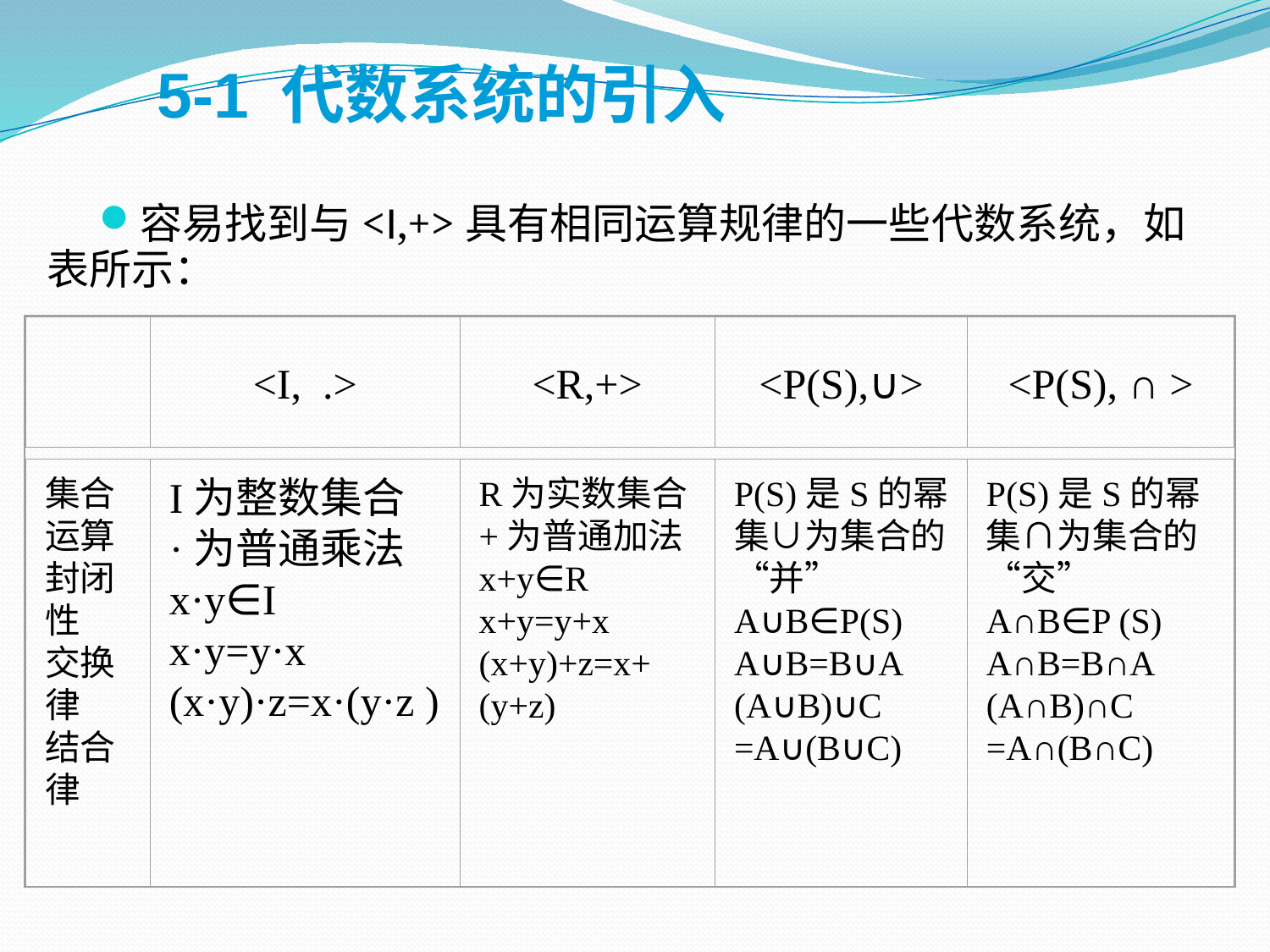

5-1 代数系统的引入
容易找到与<I,+>具有相同运算规律的一些代数系统，如表所示：

<I,  .>

<R,+>

<P(S),∪>

<P(S), ∩ >

集合
运算
封闭性
交换律
结合律

I为整数集合
·为普通乘法
x·y∈I
x·y=y·x
(x·y)·z=x·(y·z )

R为实数集合
+为普通加法
x+y∈R
x+y=y+x
(x+y)+z=x+(y+z)

P(S)是S的幂集∪为集合的“并”
A∪B∈P(S)
A∪B=B∪A
(A∪B)∪C
=A∪(B∪C)

P(S)是S的幂集∩为集合的“交”
A∩B∈P (S)
A∩B=B∩A
(A∩B)∩C
=A∩(B∩C)